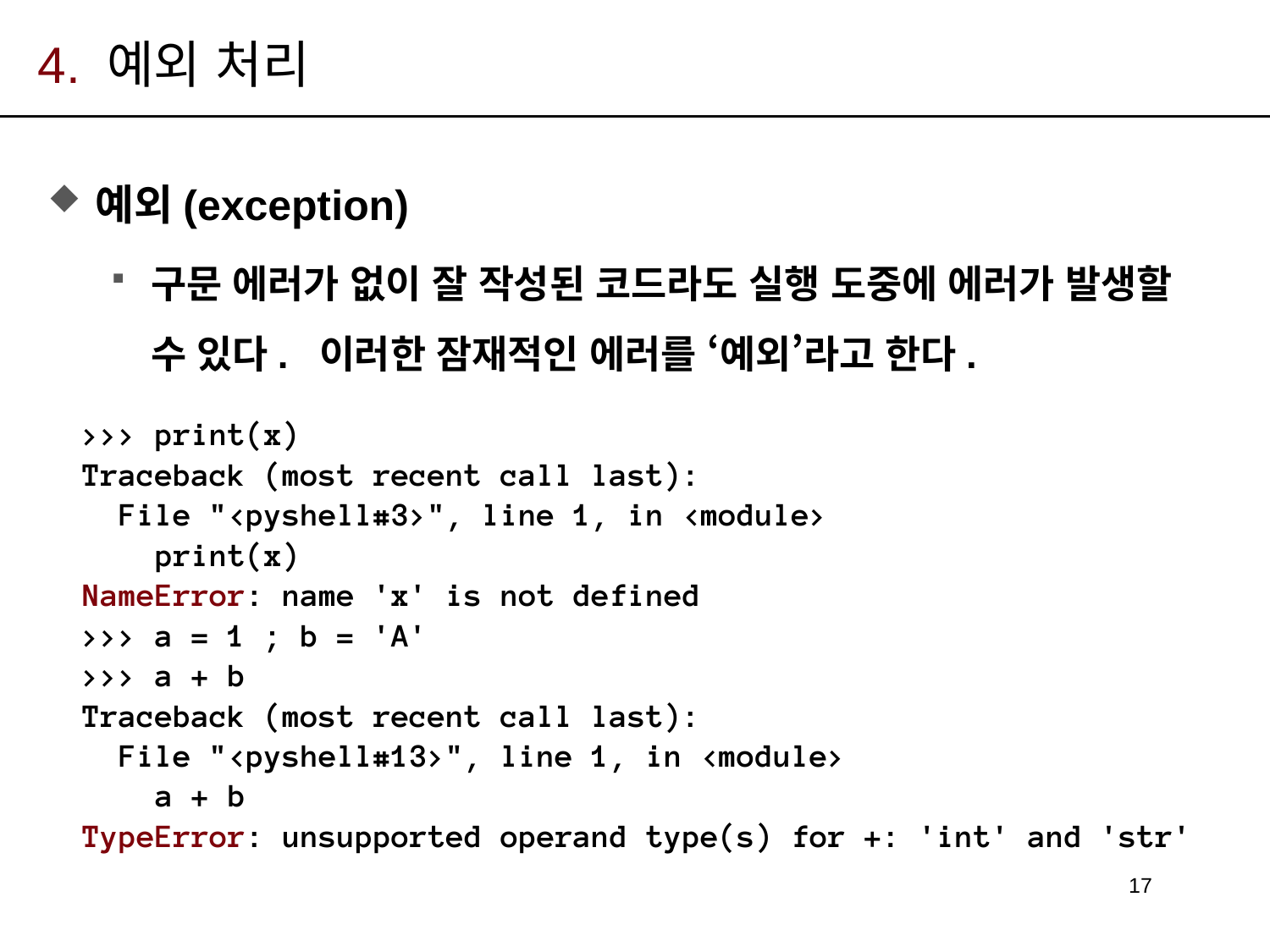

# 4. 예외 처리
예외(exception)
구문 에러가 없이 잘 작성된 코드라도 실행 도중에 에러가 발생할 수 있다.  이러한 잠재적인 에러를 ‘예외’라고 한다.

>>> print(x)
Traceback (most recent call last):
  File "<pyshell#3>", line 1, in <module>
    print(x)
NameError: name 'x' is not defined
>>> a = 1 ; b = 'A'
>>> a + b
Traceback (most recent call last):
  File "<pyshell#13>", line 1, in <module>
    a + b
TypeError: unsupported operand type(s) for +: 'int' and 'str'
17